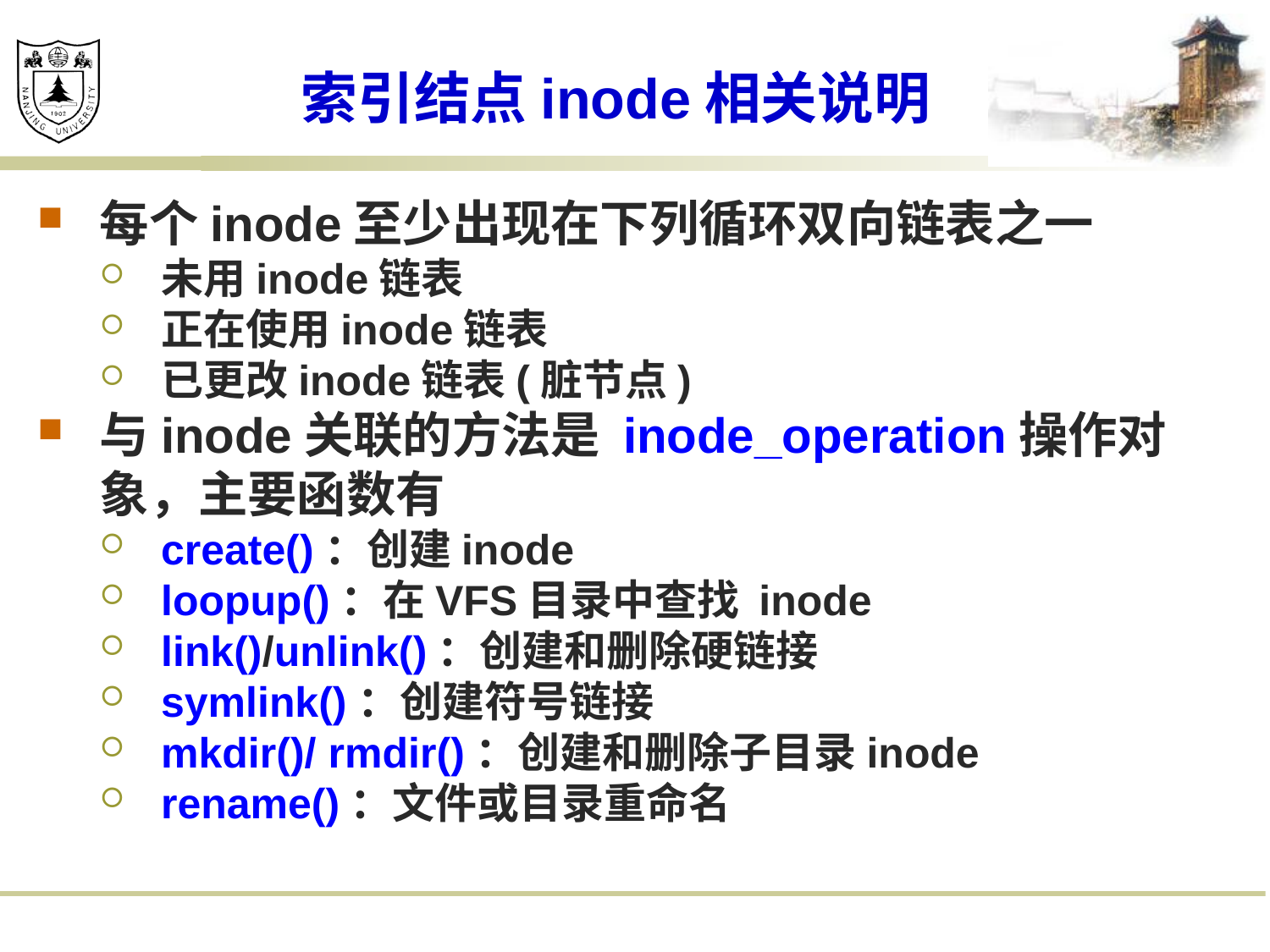

# 索引结点inode相关说明
每个inode至少出现在下列循环双向链表之一
未用inode链表
正在使用inode链表
已更改inode链表(脏节点)
与inode关联的方法是 inode_operation操作对象，主要函数有
create()：创建inode
loopup()：在VFS目录中查找 inode
link()/unlink()：创建和删除硬链接
symlink()：创建符号链接
mkdir()/ rmdir()：创建和删除子目录inode
rename()：文件或目录重命名

125